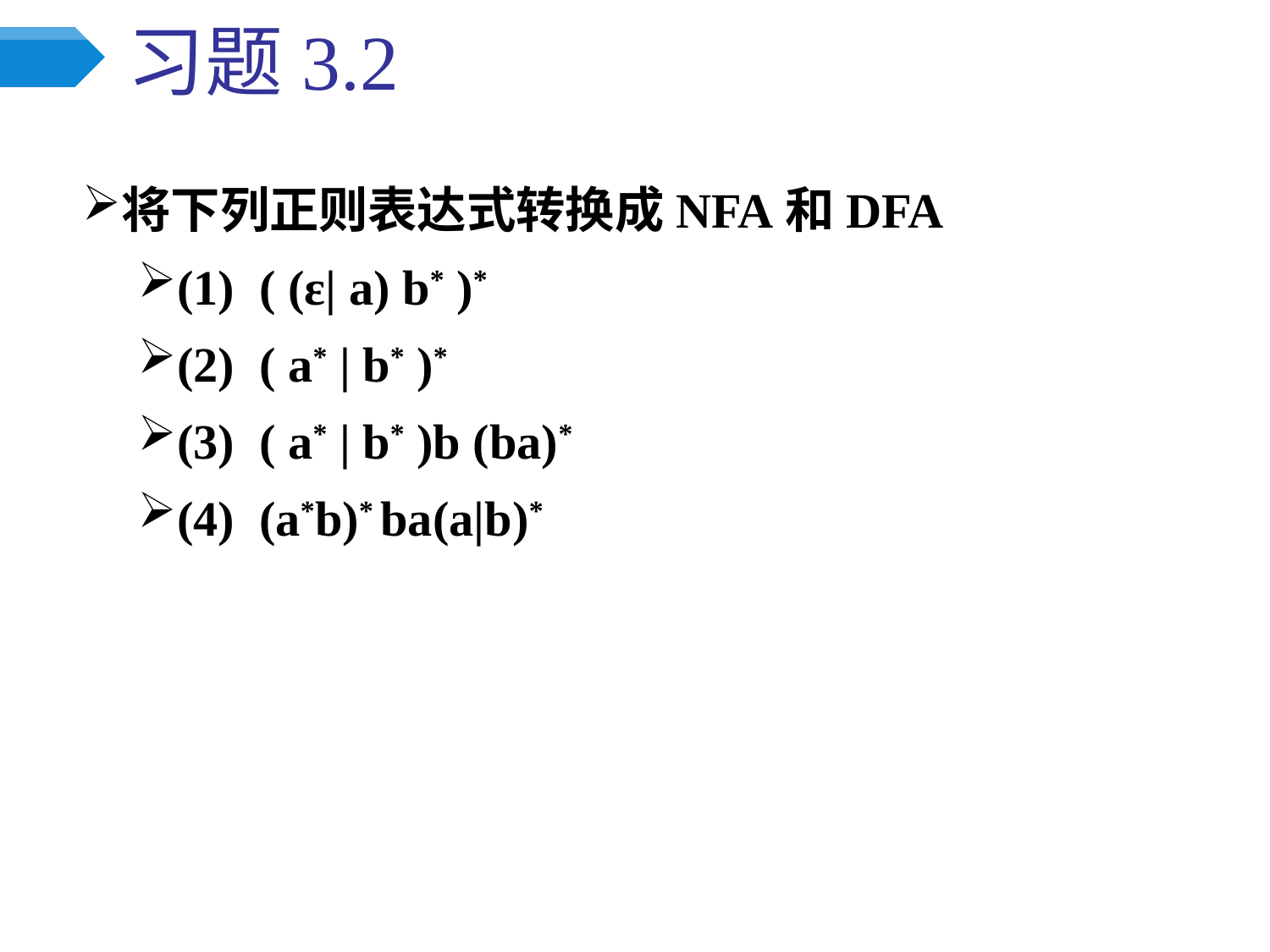

# 习题3.2
将下列正则表达式转换成NFA和DFA
(1)  ( (ε| a) b* )*
(2)  ( a* | b* )*
(3)  ( a* | b* )b (ba)*
(4)  (a*b)* ba(a|b)*